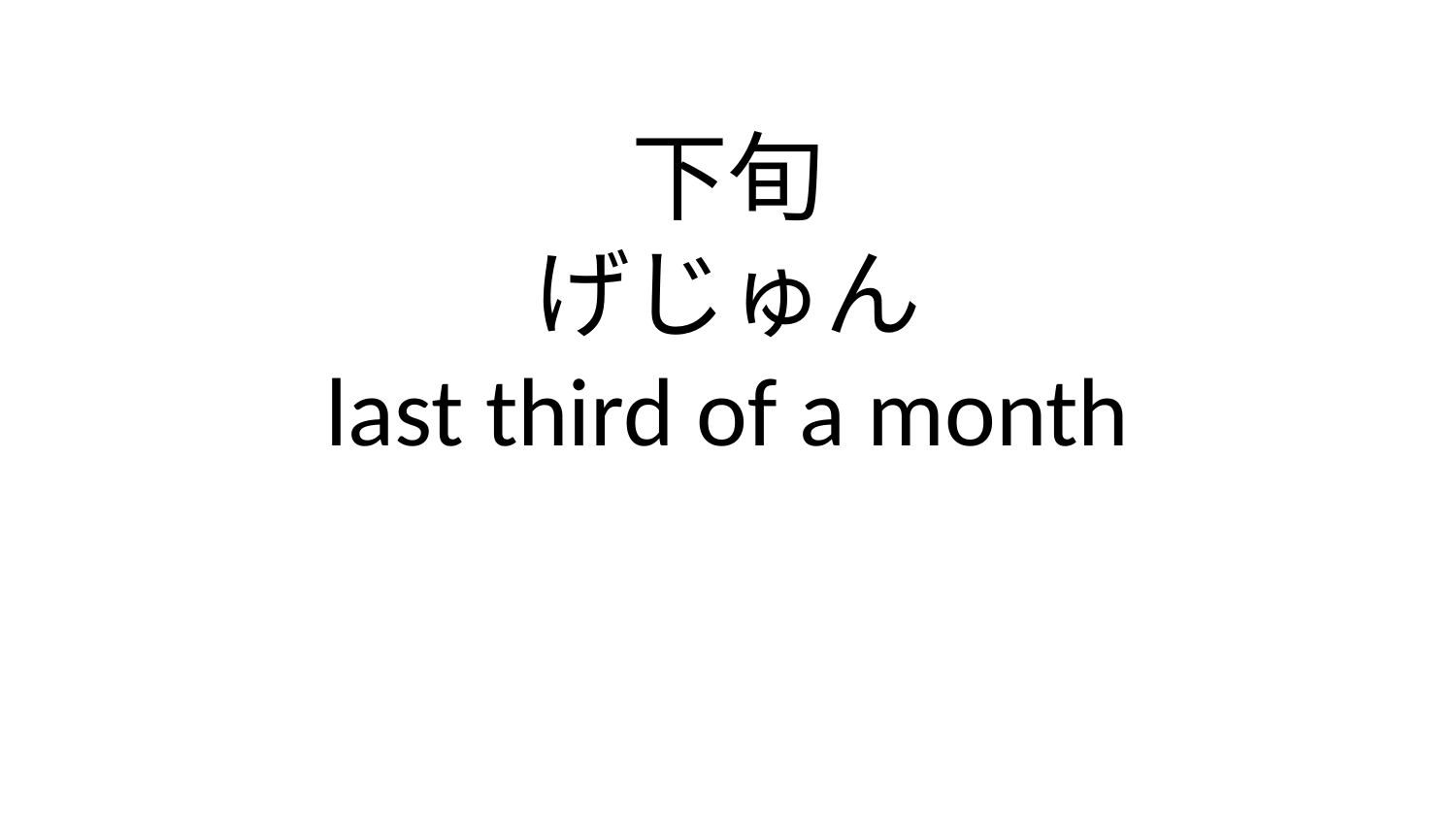

下旬
げじゅん
last third of a month